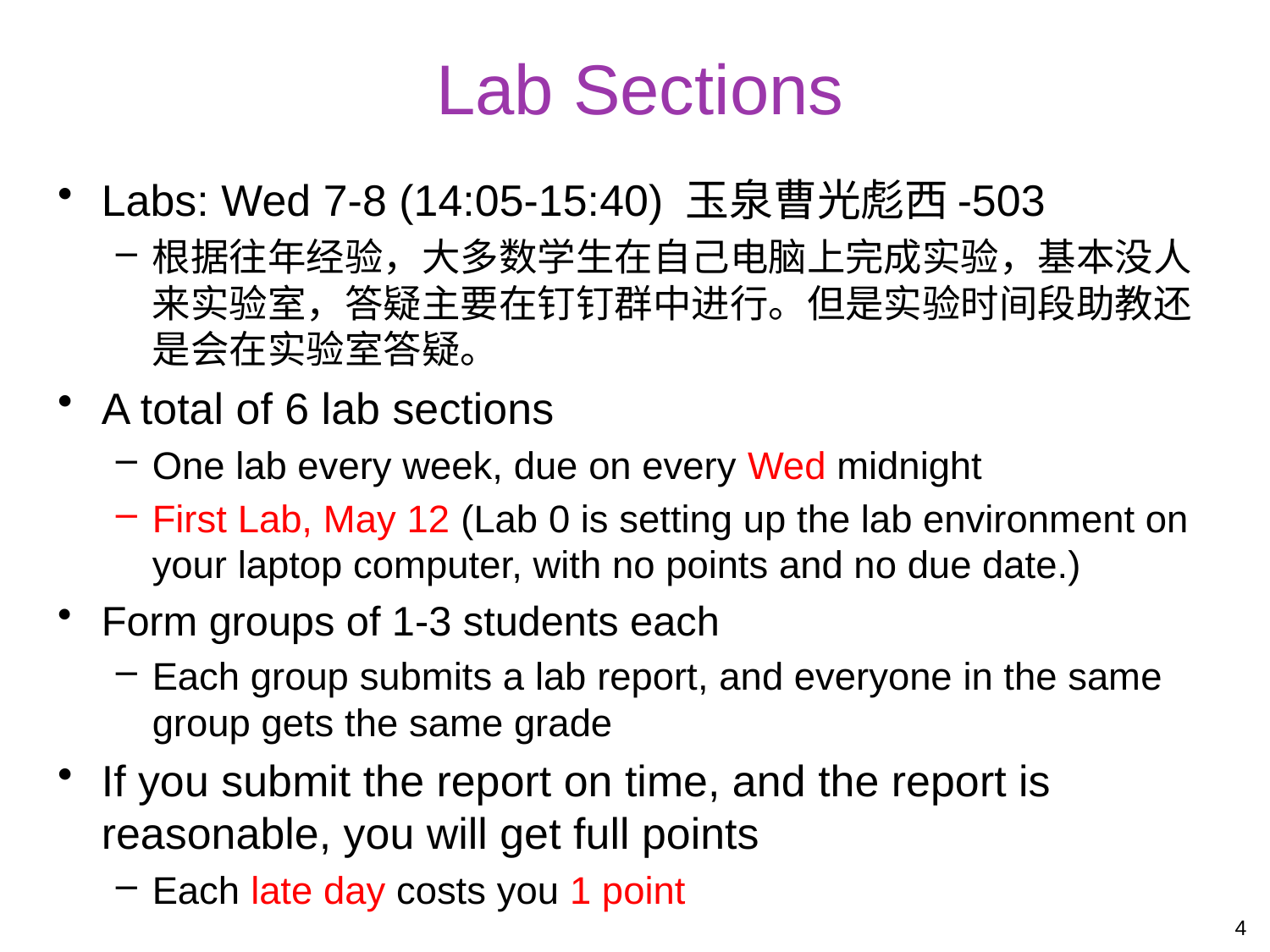

# Lab Sections
Labs: Wed 7-8 (14:05-15:40) 玉泉曹光彪西-503
根据往年经验，大多数学生在自己电脑上完成实验，基本没人来实验室，答疑主要在钉钉群中进行。但是实验时间段助教还是会在实验室答疑。
A total of 6 lab sections
One lab every week, due on every Wed midnight
First Lab, May 12 (Lab 0 is setting up the lab environment on your laptop computer, with no points and no due date.)
Form groups of 1-3 students each
Each group submits a lab report, and everyone in the same group gets the same grade
If you submit the report on time, and the report is reasonable, you will get full points
Each late day costs you 1 point

4